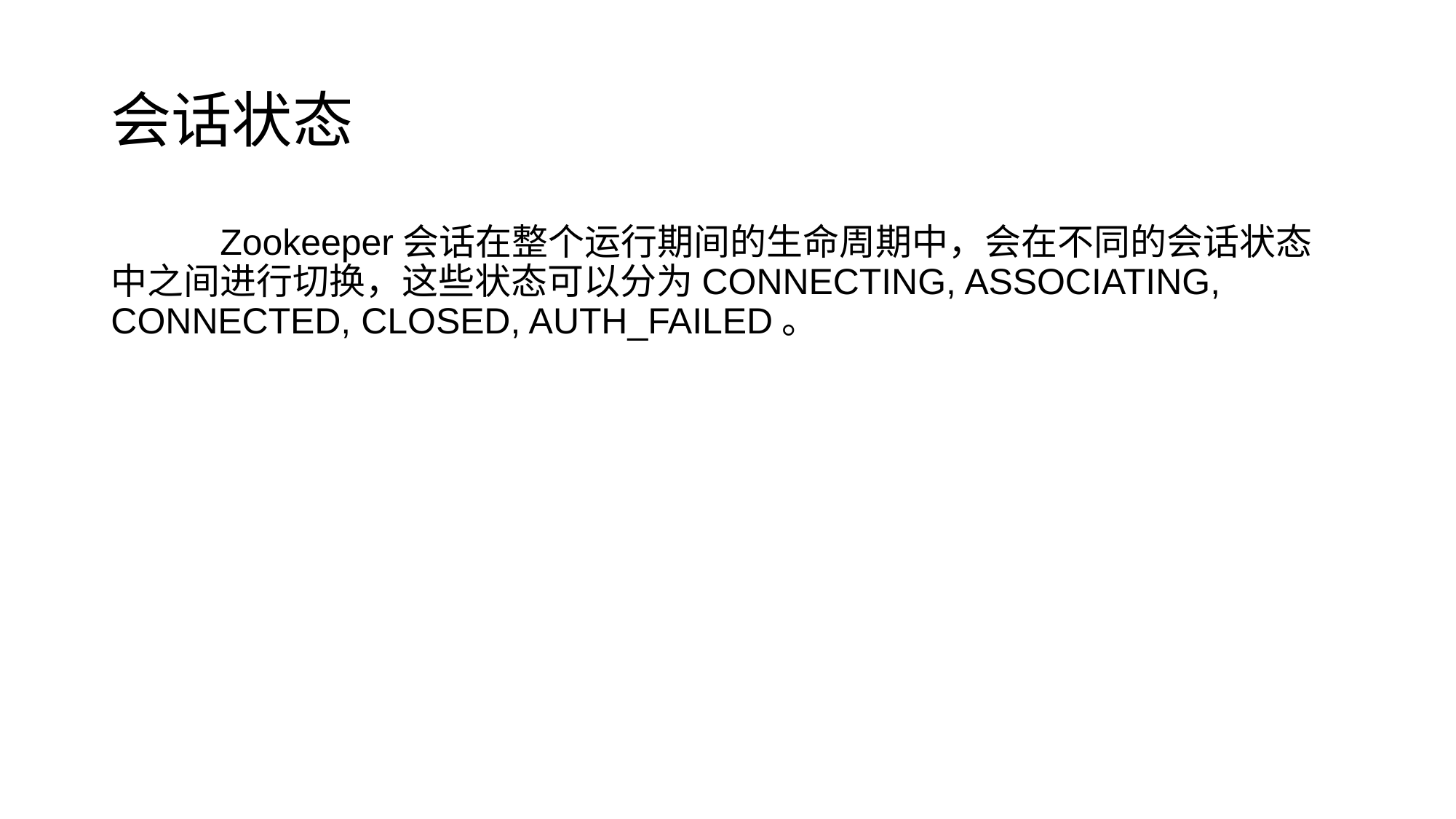

# 会话状态
	Zookeeper会话在整个运行期间的生命周期中，会在不同的会话状态中之间进行切换，这些状态可以分为CONNECTING, ASSOCIATING, CONNECTED, CLOSED, AUTH_FAILED。